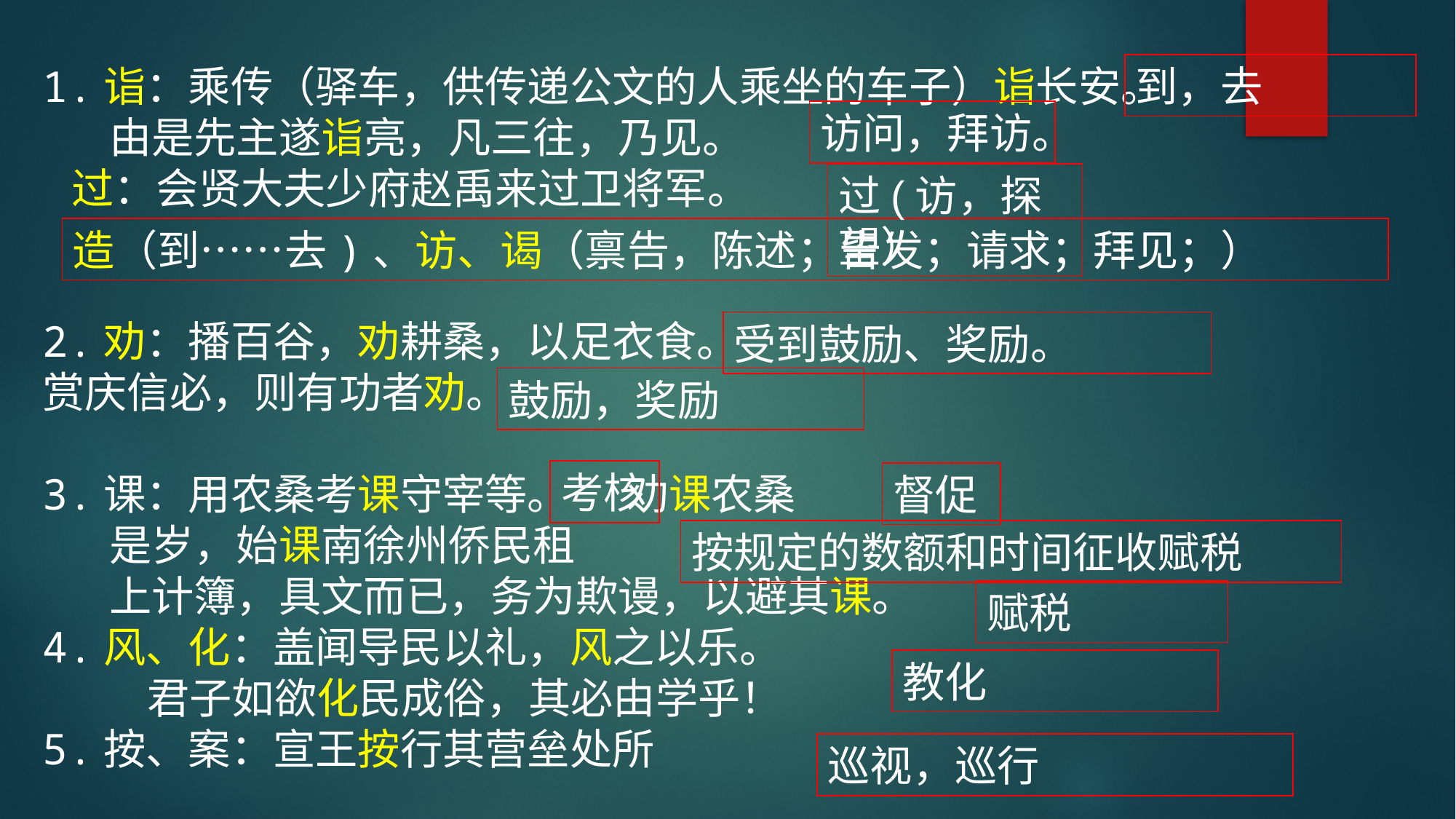

1.诣：乘传（驿车，供传递公文的人乘坐的车子）诣长安。
      由是先主遂诣亮，凡三往，乃见。
  过：会贤大夫少府赵禹来过卫将军。

2.劝：播百谷，劝耕桑，以足衣食。
赏庆信必，则有功者劝。

3.课：用农桑考课守宰等。      劝课农桑
      是岁，始课南徐州侨民租
      上计簿，具文而已，务为欺谩，以避其课。
4.风、化：盖闻导民以礼，风之以乐。
          君子如欲化民成俗，其必由学乎！
5.按、案：宣王按行其营垒处所

到，去
访问，拜访。
过(访，探望）
造（到……去)、访、谒（禀告，陈述；告发；请求；拜见；）
受到鼓励、奖励。
鼓励，奖励
考核
督促
按规定的数额和时间征收赋税
赋税
教化
巡视，巡行